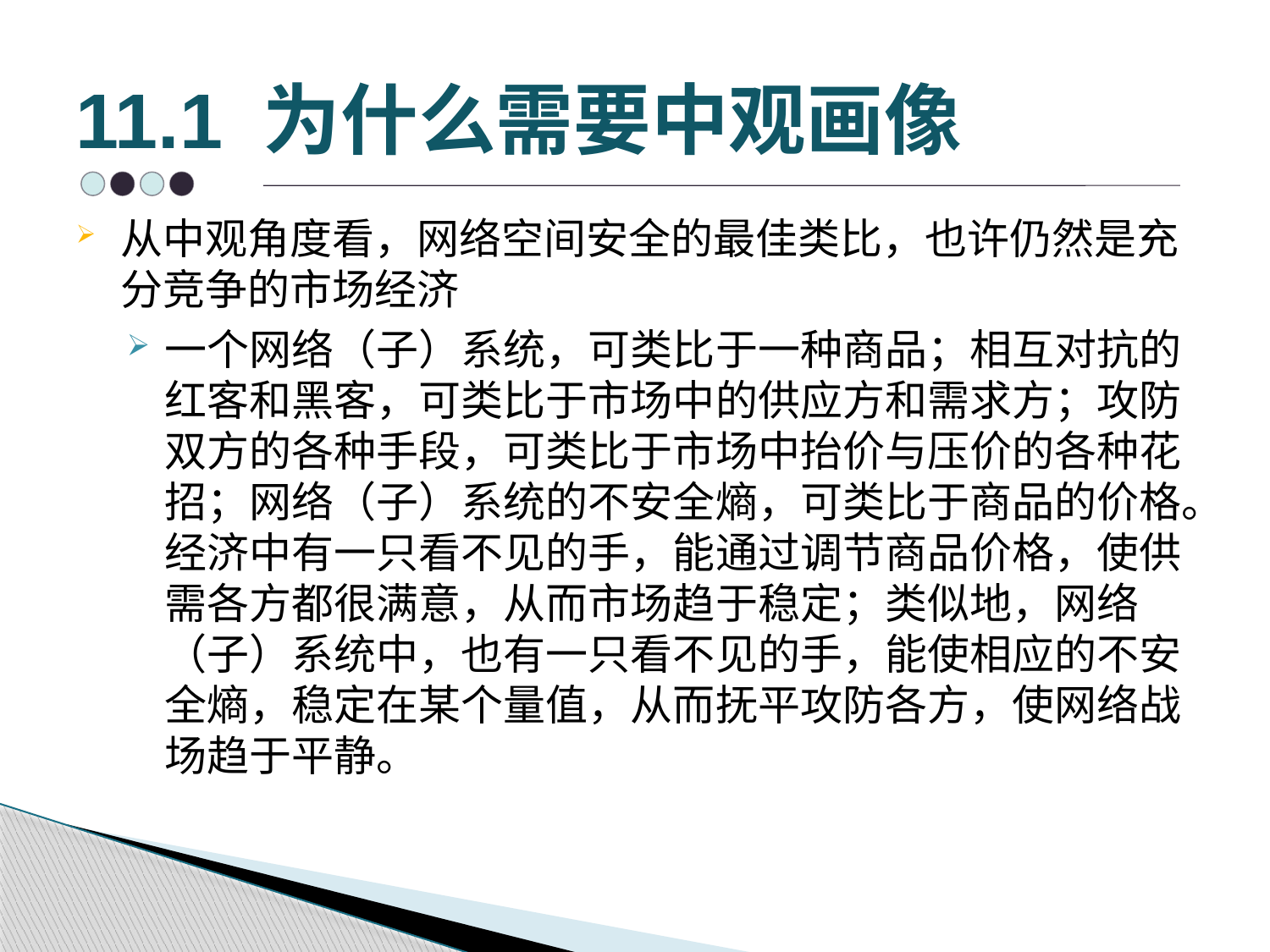

# 11.1 为什么需要中观画像

从中观角度看，网络空间安全的最佳类比，也许仍然是充分竞争的市场经济
一个网络（子）系统，可类比于一种商品；相互对抗的红客和黑客，可类比于市场中的供应方和需求方；攻防双方的各种手段，可类比于市场中抬价与压价的各种花招；网络（子）系统的不安全熵，可类比于商品的价格。经济中有一只看不见的手，能通过调节商品价格，使供需各方都很满意，从而市场趋于稳定；类似地，网络（子）系统中，也有一只看不见的手，能使相应的不安全熵，稳定在某个量值，从而抚平攻防各方，使网络战场趋于平静。